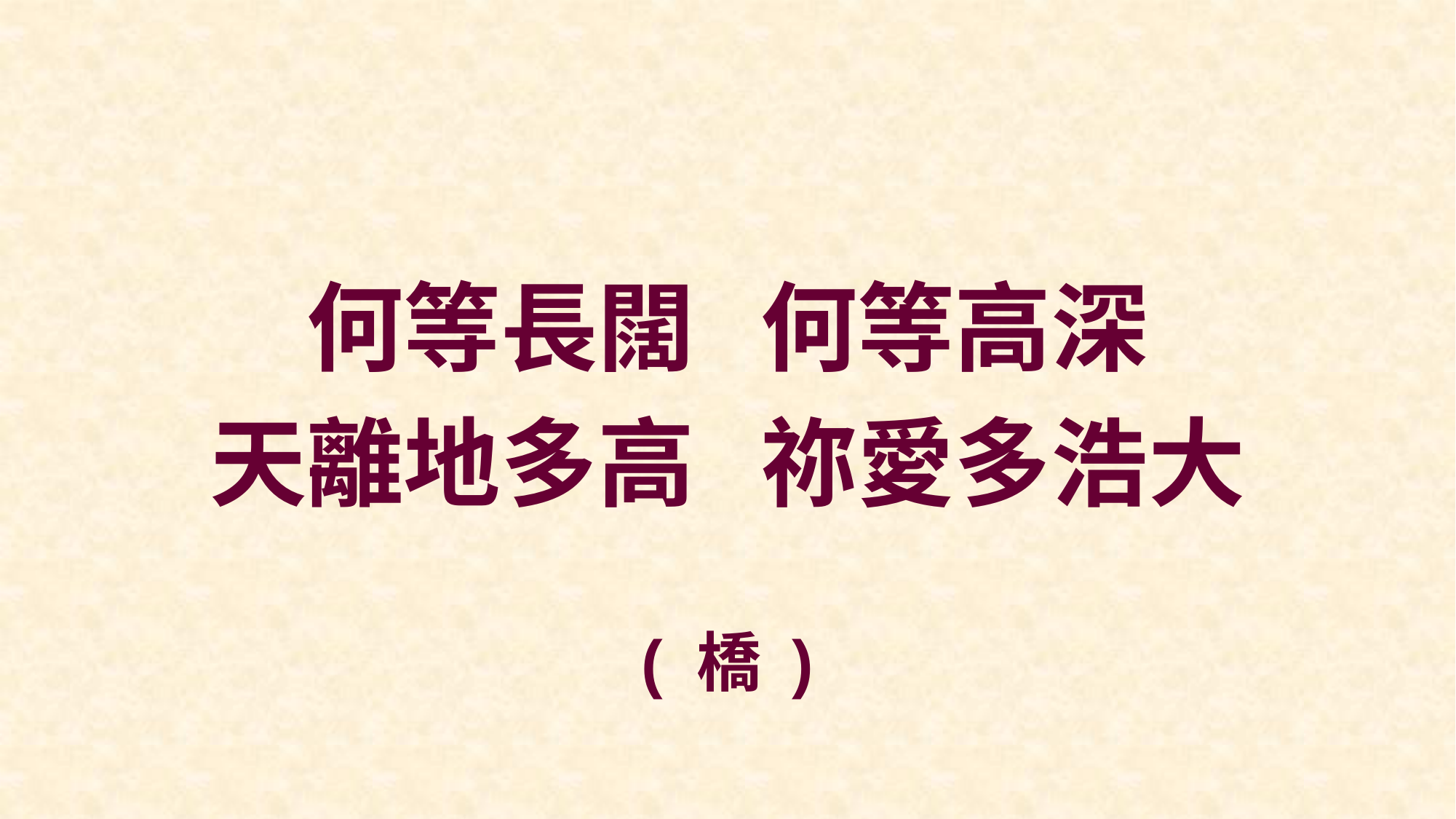

何等長闊   何等高深
天離地多高   祢愛多浩大
( 橋 )